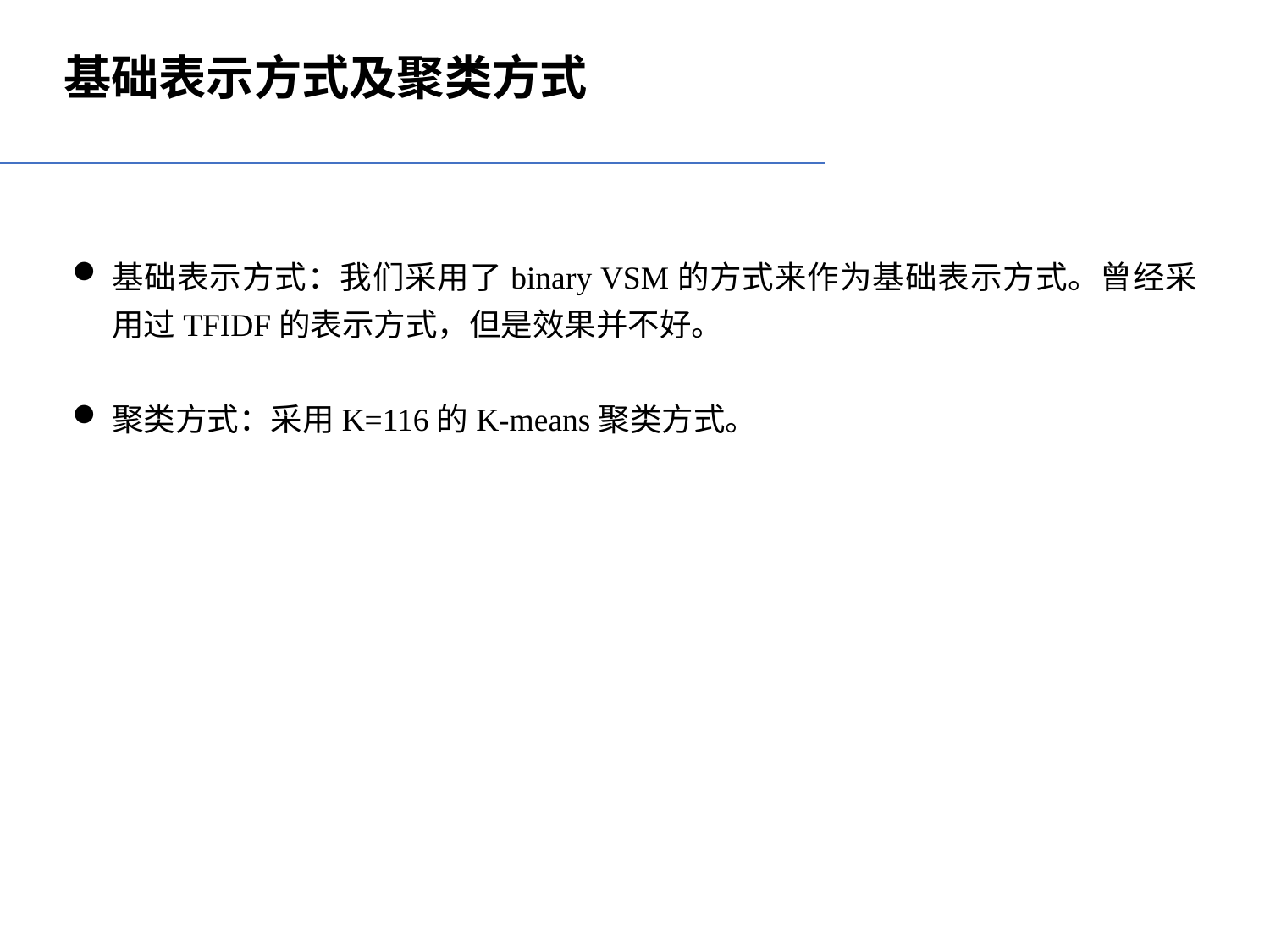

基础表示方式及聚类方式
基础表示方式：我们采用了binary VSM的方式来作为基础表示方式。曾经采用过TFIDF的表示方式，但是效果并不好。

聚类方式：采用K=116的K-means聚类方式。